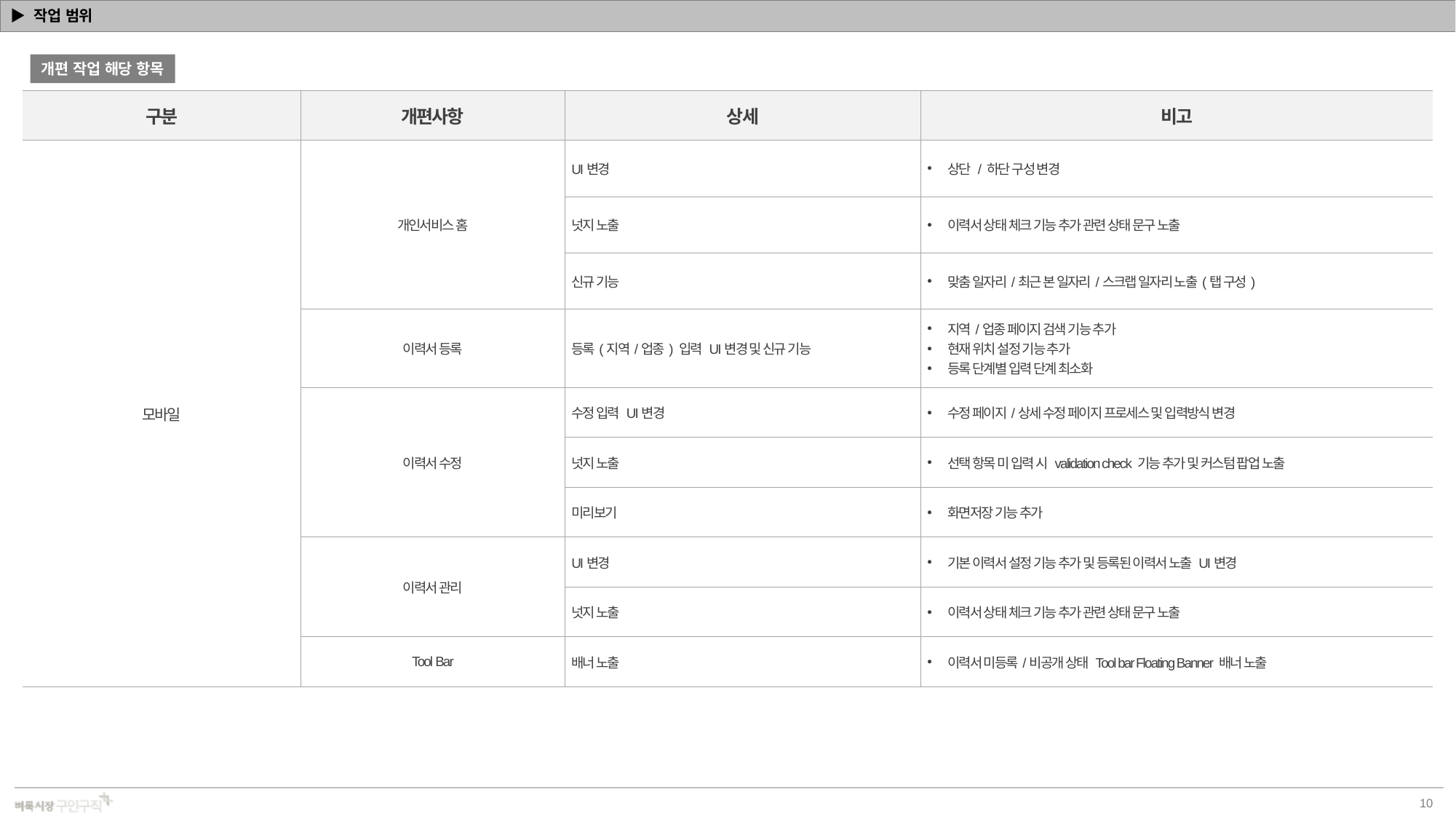

# ▶ 작업 범위
개편 작업 해당 항목
| 구분 | 개편사항 | 상세 | 비고 |
| --- | --- | --- | --- |
| 모바일 | 개인서비스 홈 | UI변경 | 상단 / 하단 구성 변경 |
|  |  | 넛지 노출 | 이력서 상태 체크 기능 추가 관련 상태 문구 노출 |
|  |  | 신규 기능 | 맞춤 일자리/최근 본 일자리/스크랩 일자리 노출(탭 구성) |
|  | 이력서 등록 | 등록(지역/업종) 입력 UI변경 및 신규 기능 | 지역/업종 페이지 검색 기능 추가 현재 위치 설정 기능 추가 등록 단계별 입력 단계 최소화 |
|  | 이력서 수정 | 수정 입력 UI변경 | 수정 페이지/상세 수정 페이지 프로세스 및 입력방식 변경 |
|  |  | 넛지 노출 | 선택 항목 미 입력 시 validation check 기능 추가 및 커스텀 팝업 노출 |
|  |  | 미리보기 | 화면저장 기능 추가 |
|  | 이력서 관리 | UI변경 | 기본 이력서 설정 기능 추가 및 등록된 이력서 노출 UI변경 |
|  |  | 넛지 노출 | 이력서 상태 체크 기능 추가 관련 상태 문구 노출 |
|  | Tool Bar | 배너 노출 | 이력서 미등록/비공개 상태 Tool bar Floating Banner 배너 노출 |